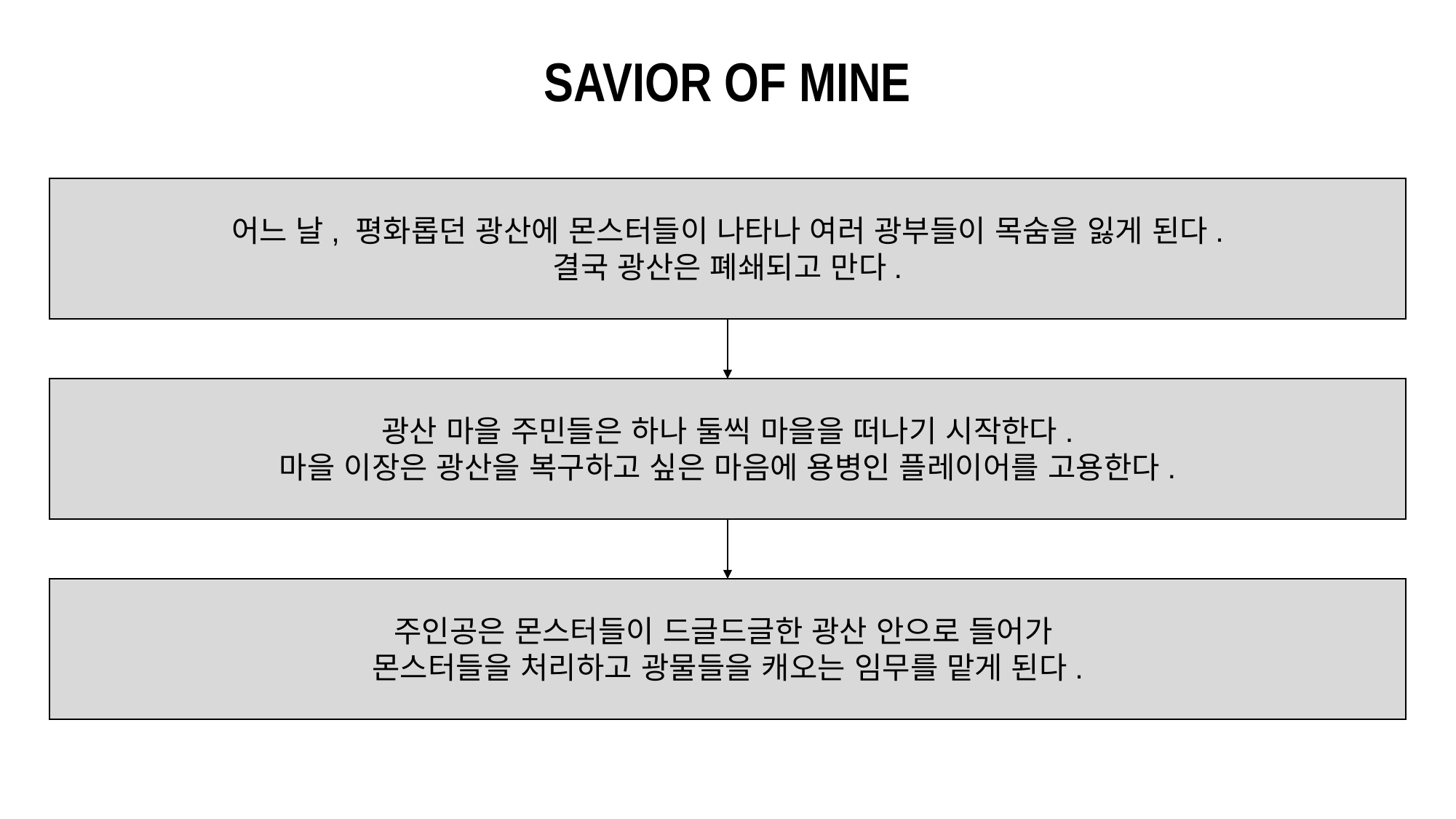

SAVIOR OF MINE

어느 날, 평화롭던 광산에 몬스터들이 나타나 여러 광부들이 목숨을 잃게 된다.
결국 광산은 폐쇄되고 만다.

광산 마을 주민들은 하나 둘씩 마을을 떠나기 시작한다.
마을 이장은 광산을 복구하고 싶은 마음에 용병인 플레이어를 고용한다.

주인공은 몬스터들이 드글드글한 광산 안으로 들어가
몬스터들을 처리하고 광물들을 캐오는 임무를 맡게 된다.